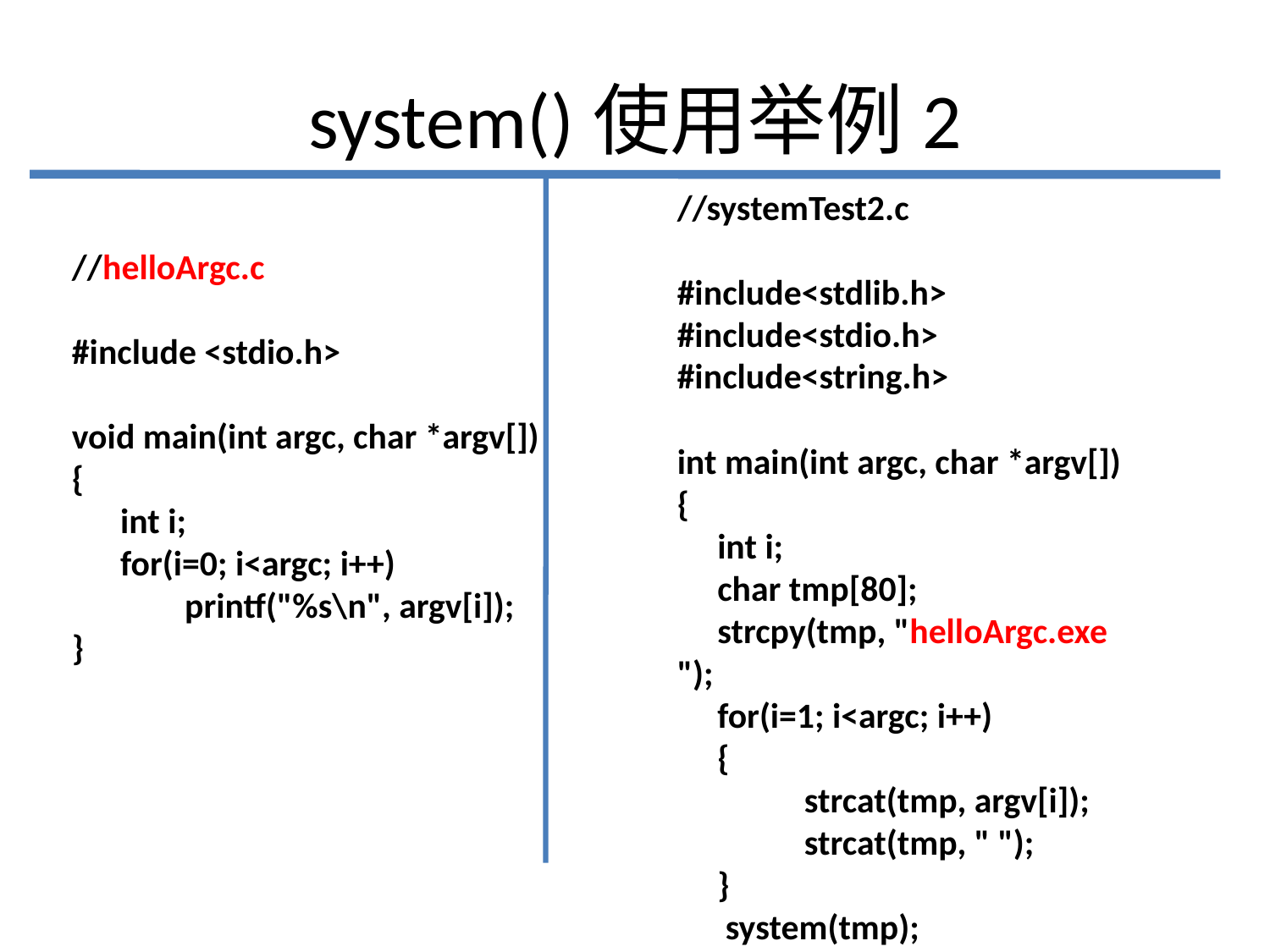

# system()使用举例2
//systemTest2.c

#include<stdlib.h>
#include<stdio.h>
#include<string.h>

int main(int argc, char *argv[])
{
     int i;
     char tmp[80];
     strcpy(tmp, "helloArgc.exe  ");
     for(i=1; i<argc; i++)
     {
	strcat(tmp, argv[i]);
	strcat(tmp, " ");
     }
      system(tmp);
}
//helloArgc.c

#include <stdio.h>

void main(int argc, char *argv[])
{
      int i;
      for(i=0; i<argc; i++)
              printf("%s\n", argv[i]);
}